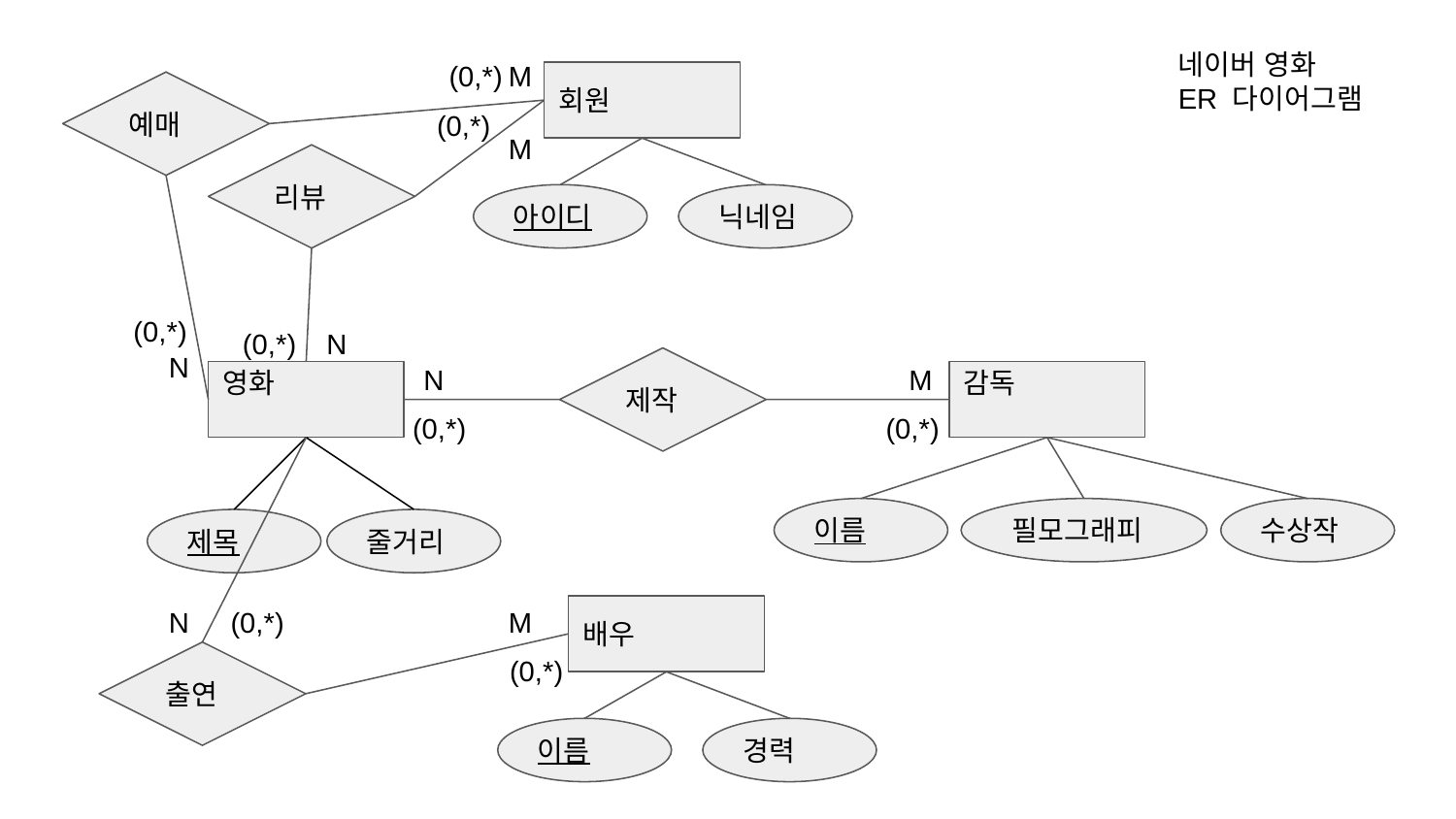

네이버 영화
ER 다이어그램
(0,*)
M
회원
예매
(0,*)
M
리뷰
아이디
닉네임
(0,*)
(0,*)
N
N
N
M
제작
감독

영화

(0,*)
(0,*)
이름
필모그래피
수상작
제목
줄거리
N
(0,*)
M
배우
(0,*)
출연
이름
경력